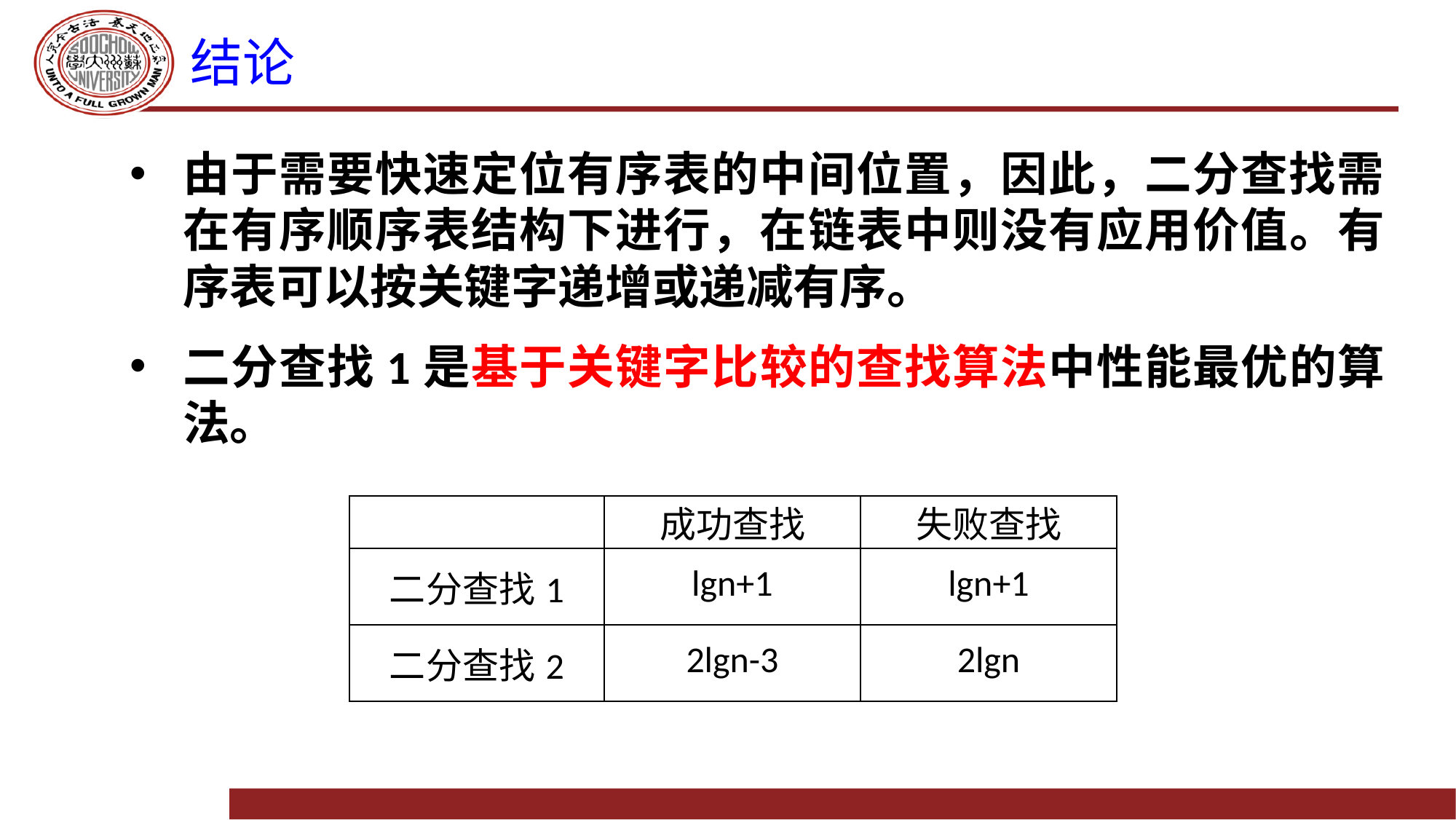

# 结论
由于需要快速定位有序表的中间位置，因此，二分查找需在有序顺序表结构下进行，在链表中则没有应用价值。有序表可以按关键字递增或递减有序。
二分查找1是基于关键字比较的查找算法中性能最优的算法。

|  | 成功查找 | 失败查找 |
| --- | --- | --- |
| 二分查找1 | lgn+1 | lgn+1 |
| 二分查找2 | 2lgn-3 | 2lgn |